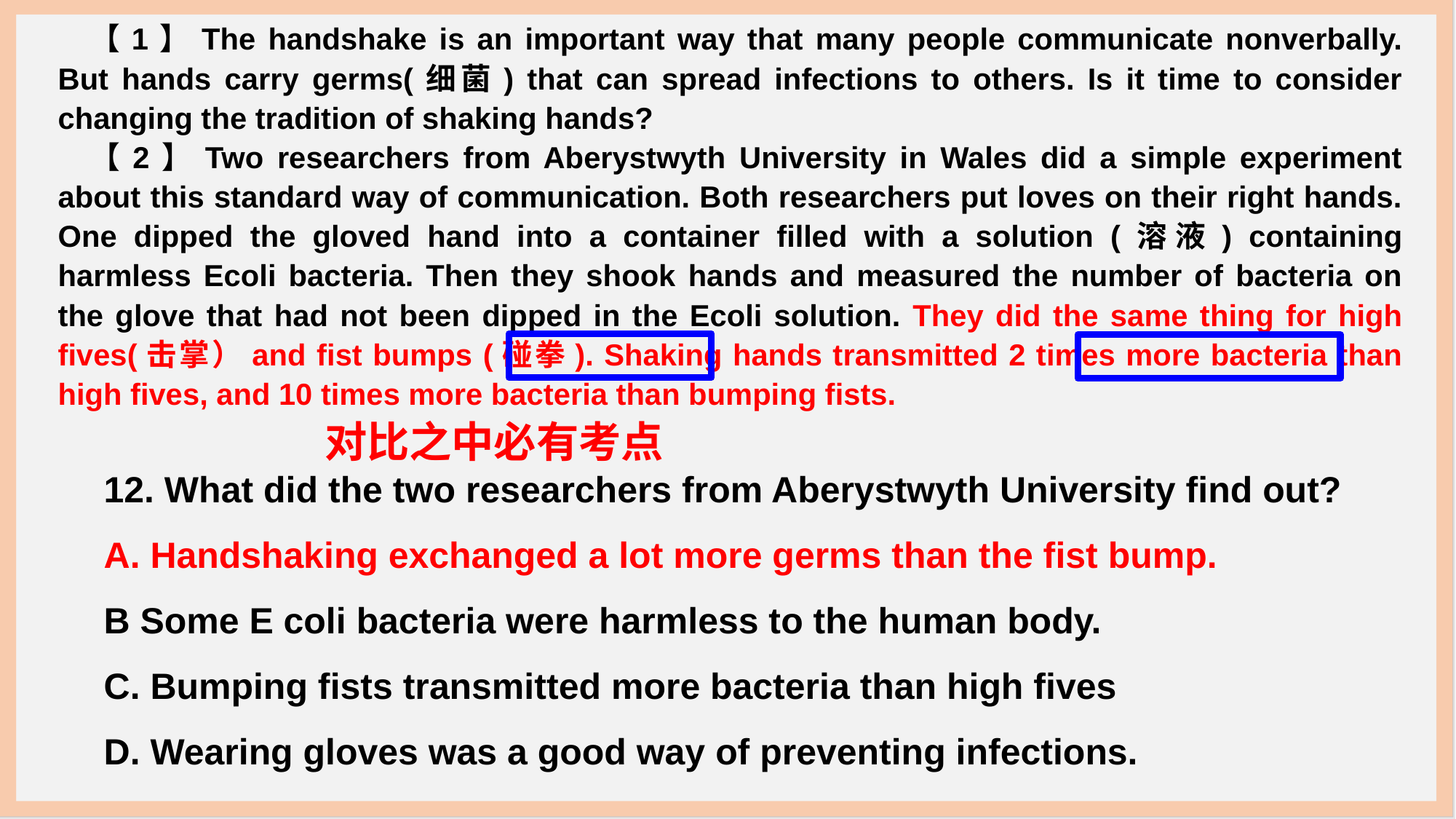

【1】The handshake is an important way that many people communicate nonverbally. But hands carry germs(细菌) that can spread infections to others. Is it time to consider changing the tradition of shaking hands?
【2】Two researchers from Aberystwyth University in Wales did a simple experiment about this standard way of communication. Both researchers put loves on their right hands. One dipped the gloved hand into a container filled with a solution (溶液) containing harmless Ecoli bacteria. Then they shook hands and measured the number of bacteria on the glove that had not been dipped in the Ecoli solution. They did the same thing for high fives(击掌）and fist bumps (碰拳). Shaking hands transmitted 2 times more bacteria than high fives, and 10 times more bacteria than bumping fists.

对比之中必有考点
12. What did the two researchers from Aberystwyth University find out?
A. Handshaking exchanged a lot more germs than the fist bump.
B Some E coli bacteria were harmless to the human body.
C. Bumping fists transmitted more bacteria than high fives
D. Wearing gloves was a good way of preventing infections.